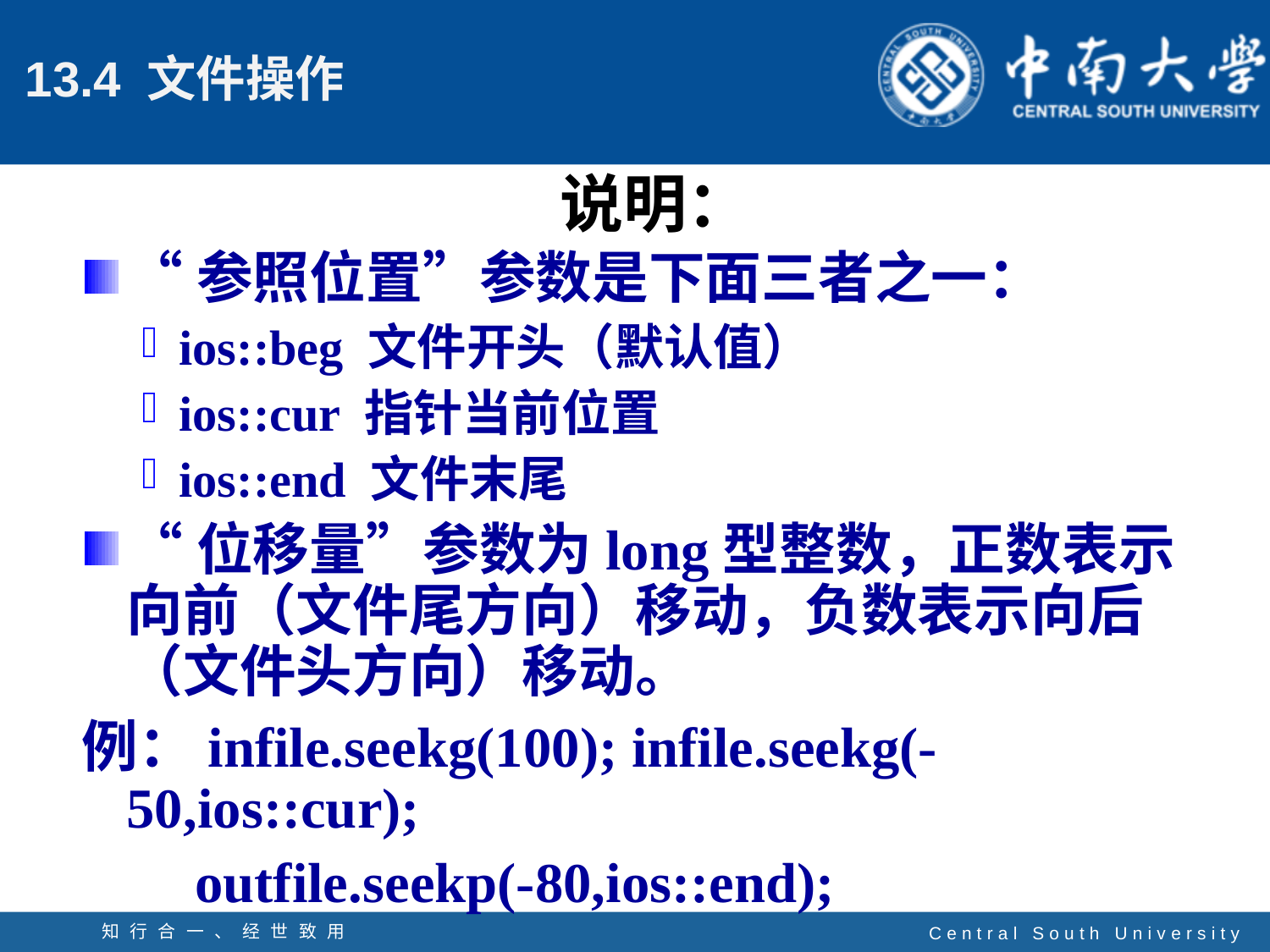

说明：
“参照位置”参数是下面三者之一：
ios::beg 文件开头（默认值）
ios::cur 指针当前位置
ios::end 文件末尾
“位移量”参数为long型整数，正数表示向前（文件尾方向）移动，负数表示向后（文件头方向）移动。
例：infile.seekg(100); infile.seekg(-50,ios::cur);
        outfile.seekp(-80,ios::end);

知行合一、经世致用
自强不息 厚德载物
Central South University
51